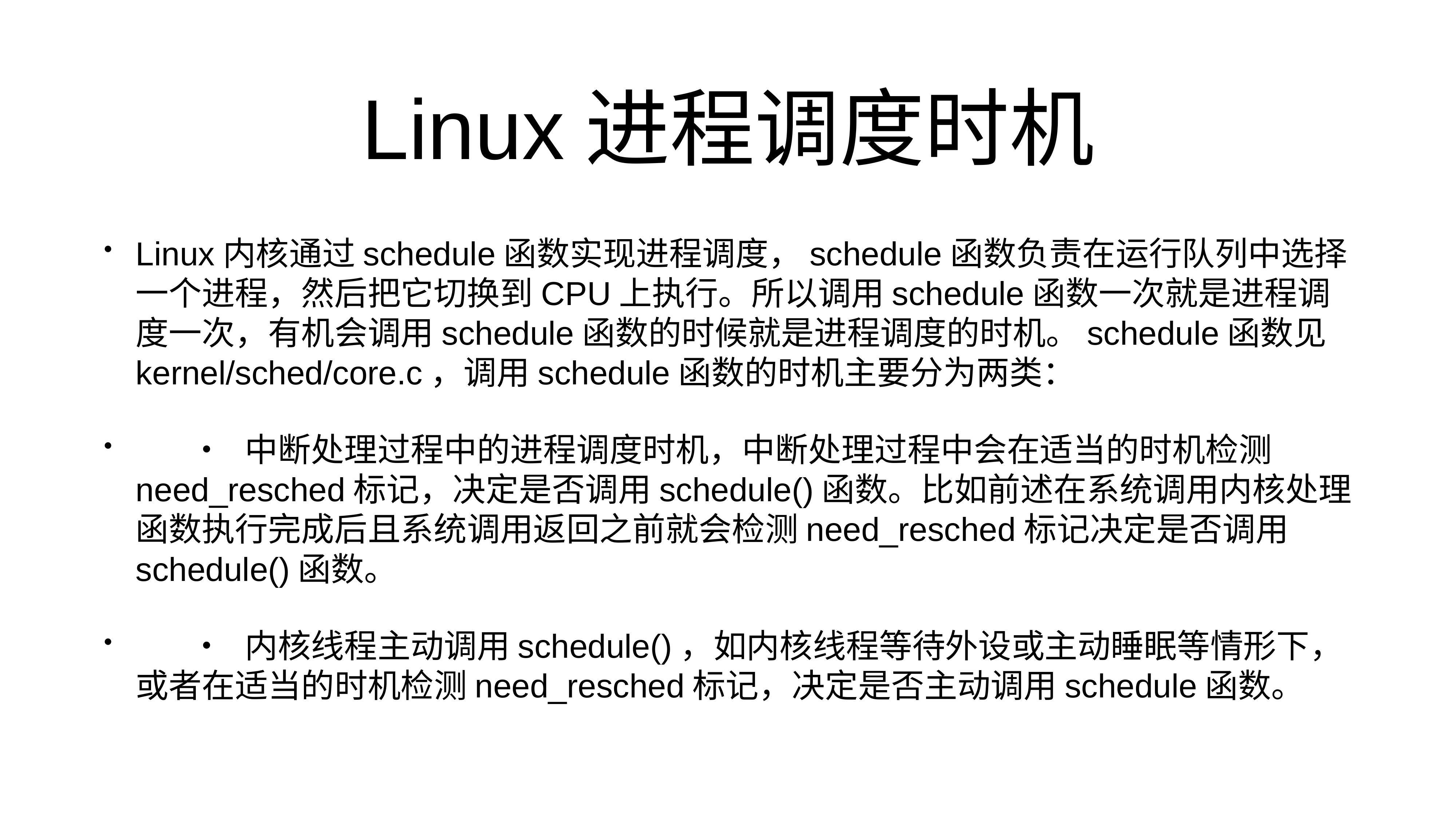

# Linux进程调度时机
Linux内核通过schedule函数实现进程调度，schedule函数负责在运行队列中选择一个进程，然后把它切换到CPU上执行。所以调用schedule函数一次就是进程调度一次，有机会调用schedule函数的时候就是进程调度的时机。schedule函数见kernel/sched/core.c，调用schedule函数的时机主要分为两类：
	•	中断处理过程中的进程调度时机，中断处理过程中会在适当的时机检测need_resched标记，决定是否调用schedule()函数。比如前述在系统调用内核处理函数执行完成后且系统调用返回之前就会检测need_resched标记决定是否调用schedule()函数。
	•	内核线程主动调用schedule()，如内核线程等待外设或主动睡眠等情形下，或者在适当的时机检测need_resched标记，决定是否主动调用schedule函数。